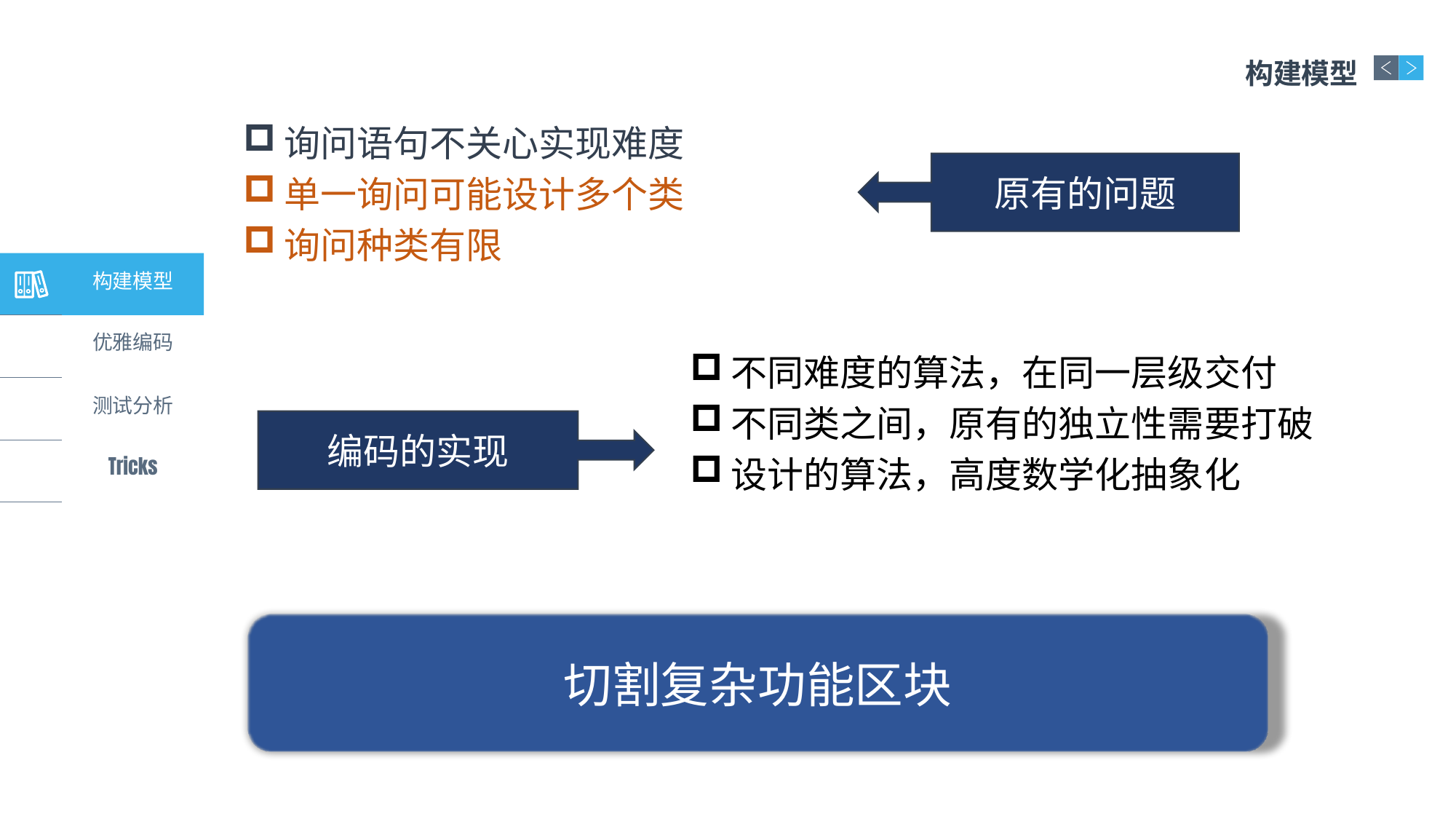

构建模型

询问语句不关心实现难度
单一询问可能设计多个类
询问种类有限
原有的问题

构建模型

优雅编码

不同难度的算法，在同一层级交付
不同类之间，原有的独立性需要打破
设计的算法，高度数学化抽象化
测试分析

编码的实现
Tricks

切割复杂功能区块